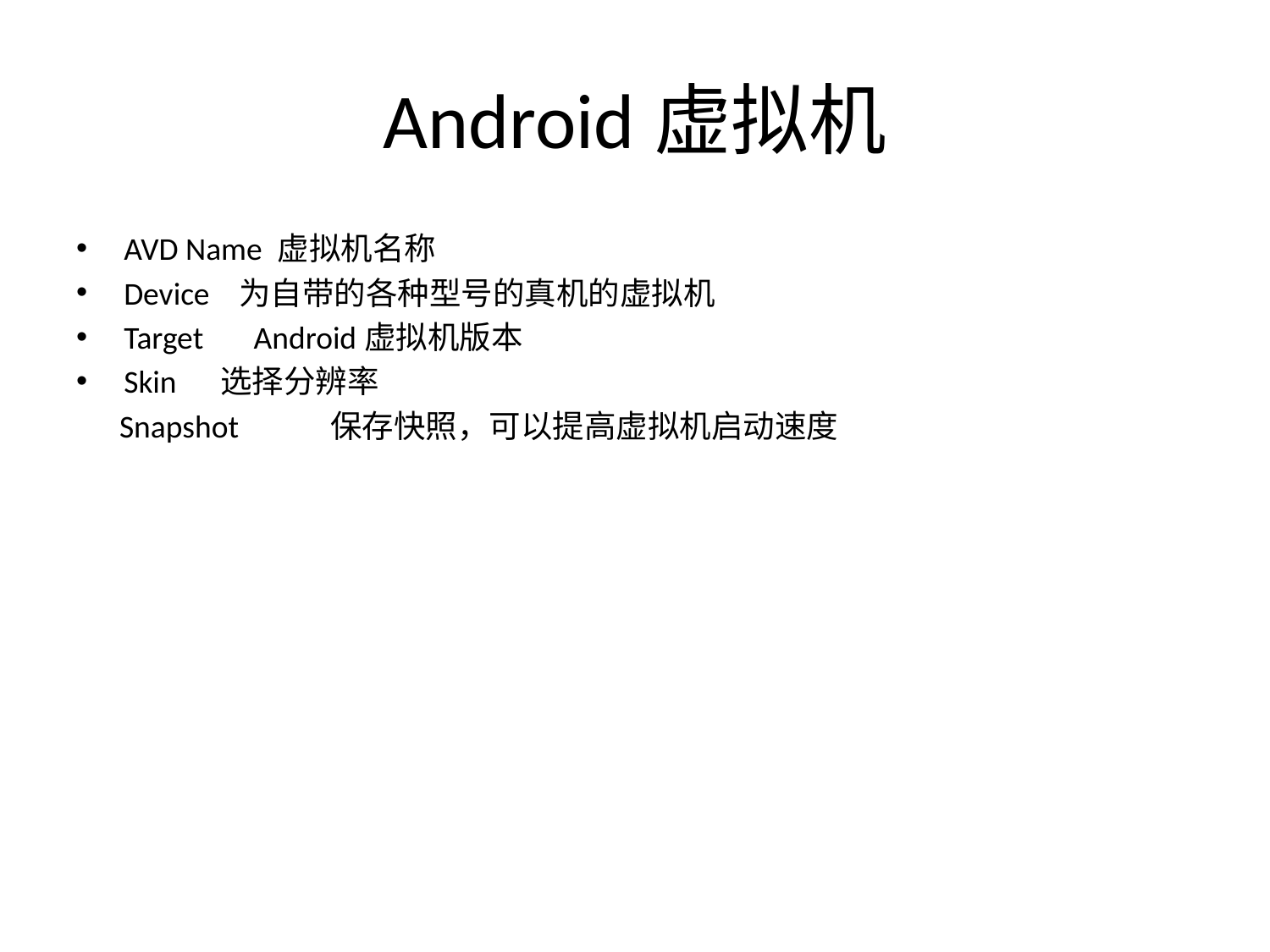

# Android虚拟机
AVD Name 虚拟机名称
Device   为自带的各种型号的真机的虚拟机
Target       Android虚拟机版本
Skin     选择分辨率
      Snapshot  	保存快照，可以提高虚拟机启动速度